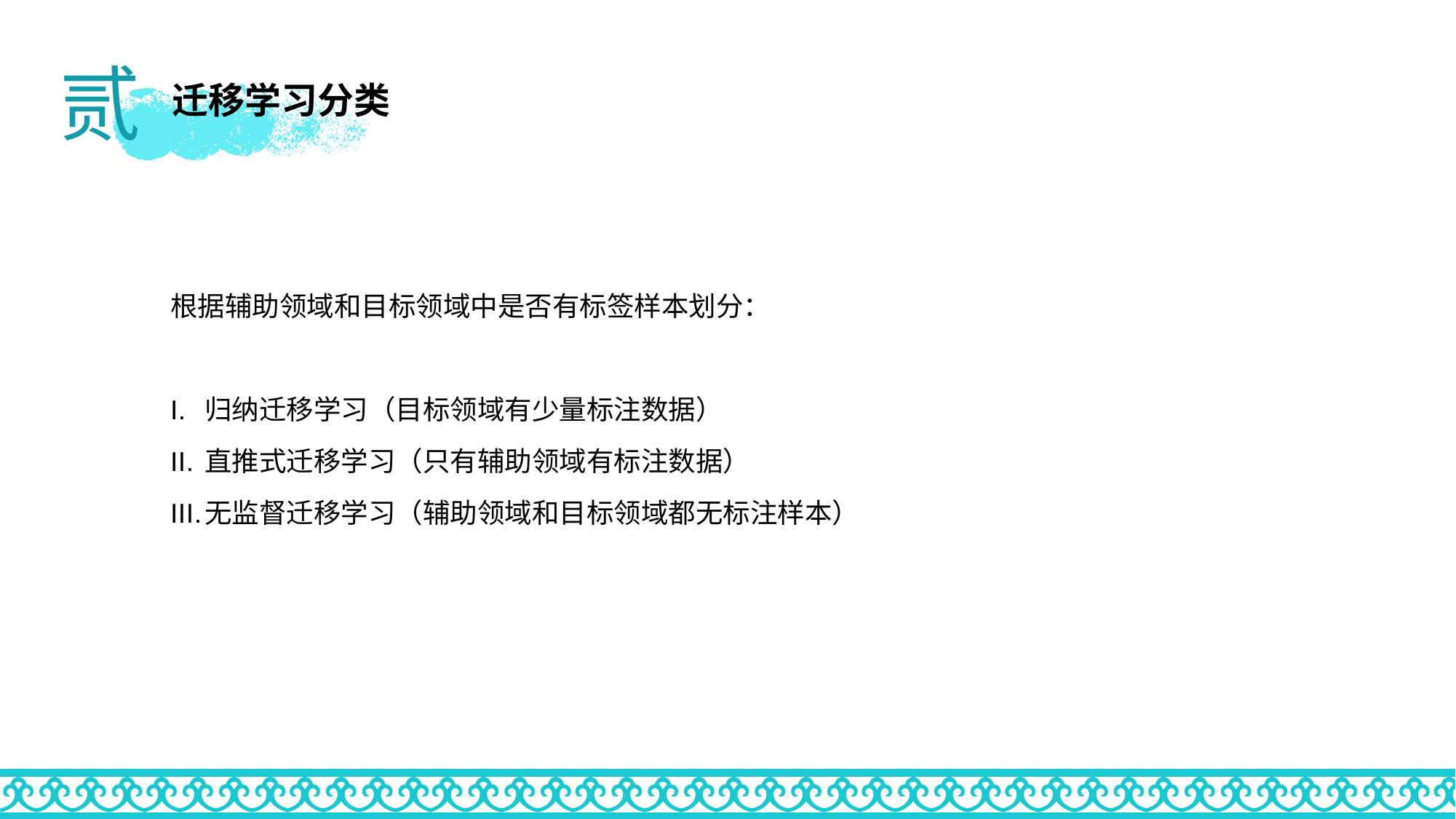

贰
迁移学习分类
根据辅助领域和目标领域中是否有标签样本划分：

归纳迁移学习（目标领域有少量标注数据）
直推式迁移学习（只有辅助领域有标注数据）
无监督迁移学习（辅助领域和目标领域都无标注样本）